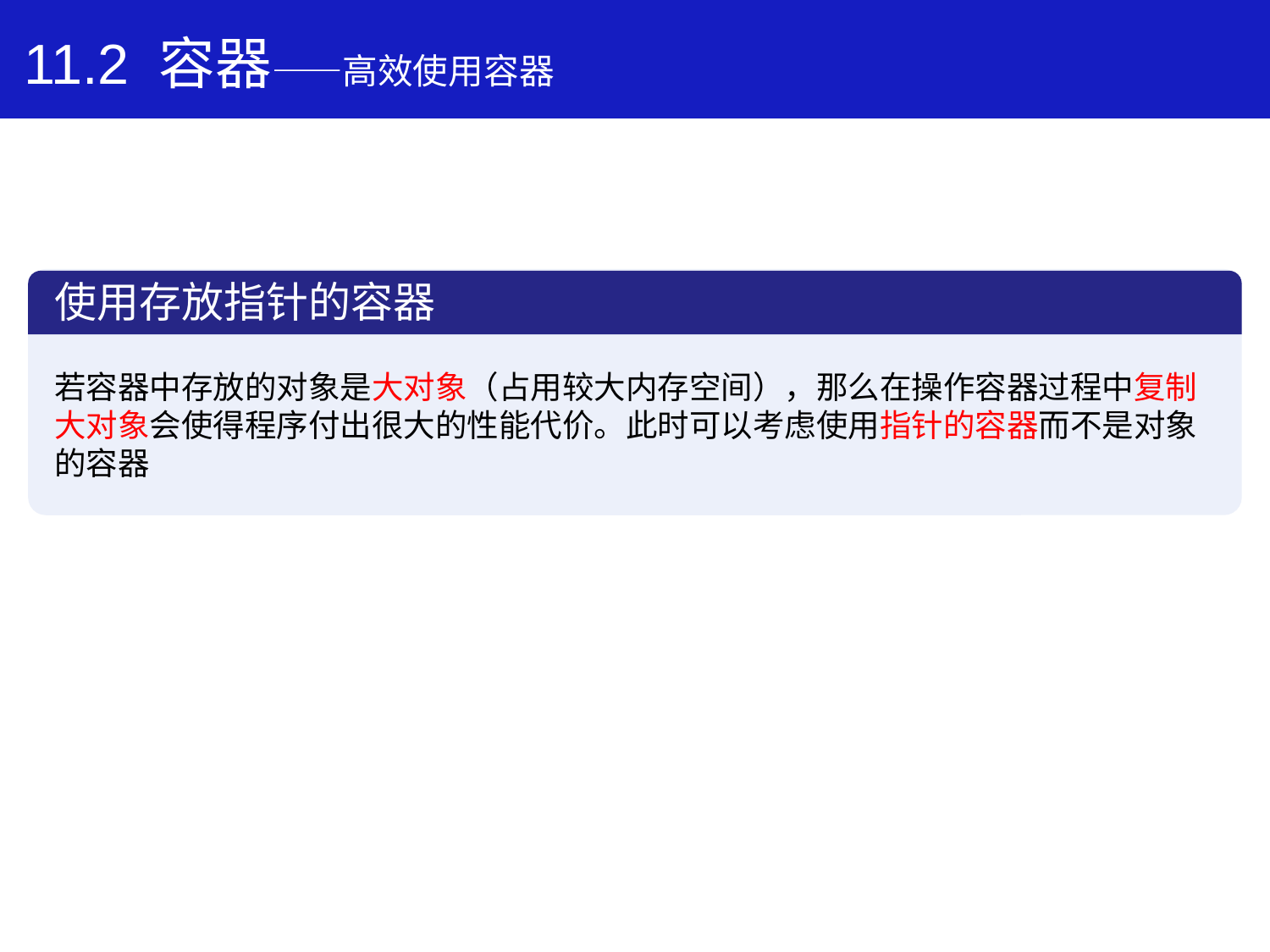

11.2 容器——高效使用容器
使用存放指针的容器

若容器中存放的对象是大对象（占用较大内存空间），那么在操作容器过程中复制大对象会使得程序付出很大的性能代价。此时可以考虑使用指针的容器而不是对象的容器
41